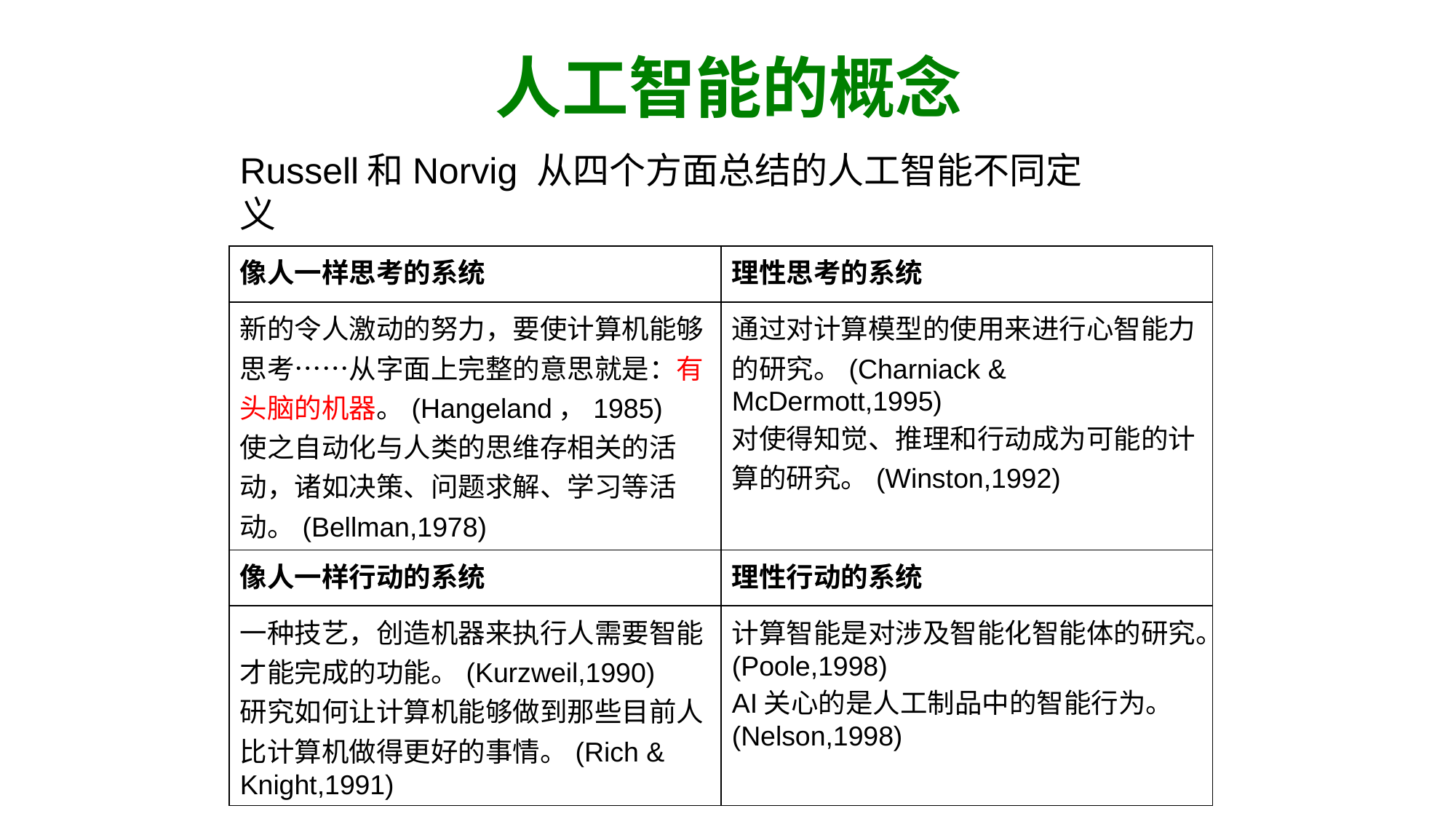

人工智能的概念
Russell和Norvig 从四个方面总结的人工智能不同定义
| 像人一样思考的系统 | 理性思考的系统 |
| --- | --- |
| 新的令人激动的努力，要使计算机能够思考……从字面上完整的意思就是：有头脑的机器。(Hangeland，1985) 使之自动化与人类的思维存相关的活动，诸如决策、问题求解、学习等活动。(Bellman,1978) | 通过对计算模型的使用来进行心智能力的研究。(Charniack & McDermott,1995) 对使得知觉、推理和行动成为可能的计算的研究。(Winston,1992) |
| 像人一样行动的系统 | 理性行动的系统 |
| 一种技艺，创造机器来执行人需要智能才能完成的功能。(Kurzweil,1990) 研究如何让计算机能够做到那些目前人比计算机做得更好的事情。(Rich & Knight,1991) | 计算智能是对涉及智能化智能体的研究。(Poole,1998) AI关心的是人工制品中的智能行为。(Nelson,1998) |